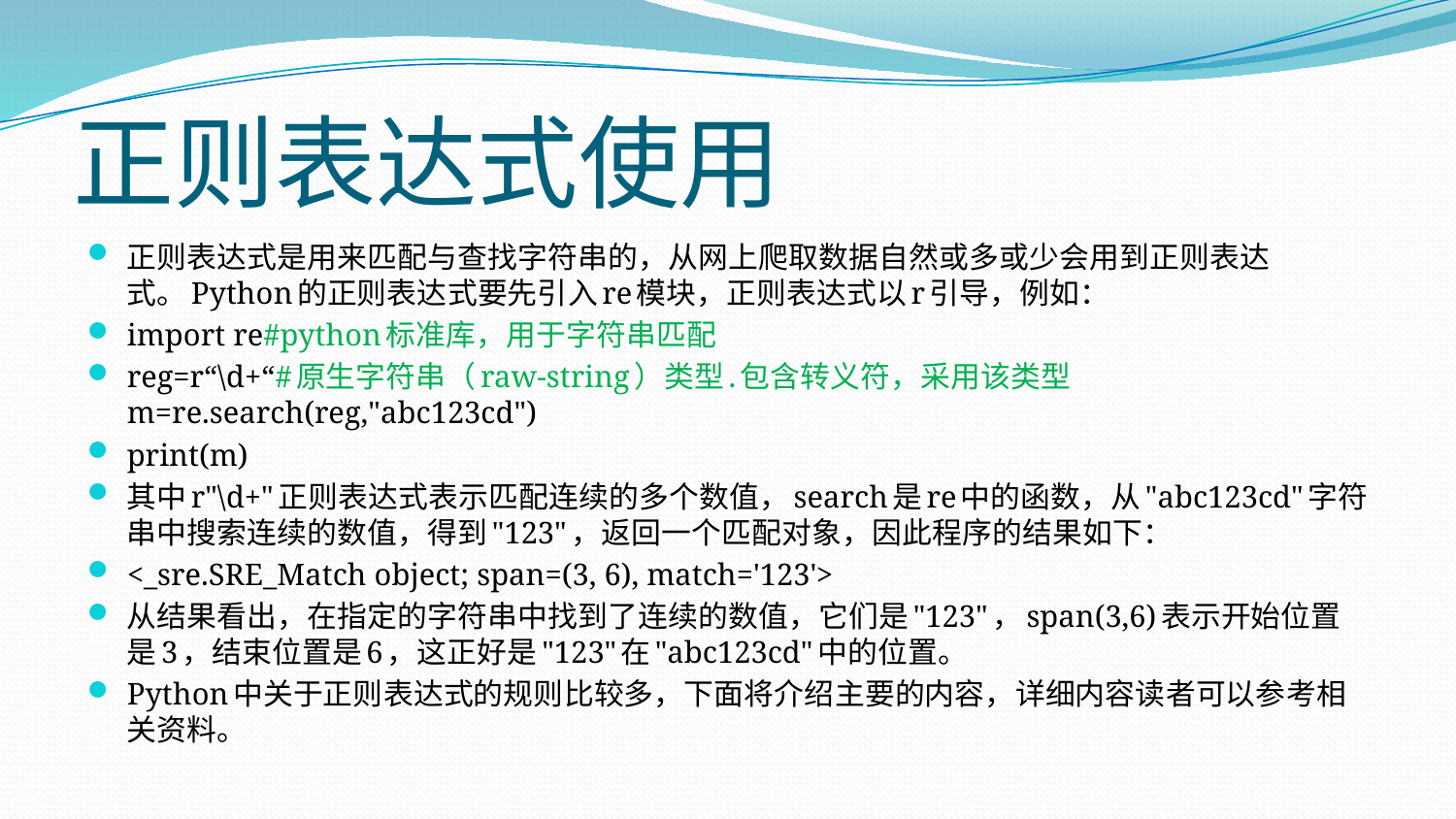

# 正则表达式使用
正则表达式是用来匹配与查找字符串的，从网上爬取数据自然或多或少会用到正则表达式。Python的正则表达式要先引入re模块，正则表达式以r引导，例如：
import re#python标准库，用于字符串匹配
reg=r“\d+“#原生字符串（raw-string）类型.包含转义符，采用该类型m=re.search(reg,"abc123cd")
print(m)
其中r"\d+"正则表达式表示匹配连续的多个数值，search是re中的函数，从"abc123cd"字符串中搜索连续的数值，得到"123"，返回一个匹配对象，因此程序的结果如下：
<_sre.SRE_Match object; span=(3, 6), match='123'>
从结果看出，在指定的字符串中找到了连续的数值，它们是"123"，span(3,6)表示开始位置是3，结束位置是6，这正好是"123"在"abc123cd"中的位置。
Python中关于正则表达式的规则比较多，下面将介绍主要的内容，详细内容读者可以参考相关资料。